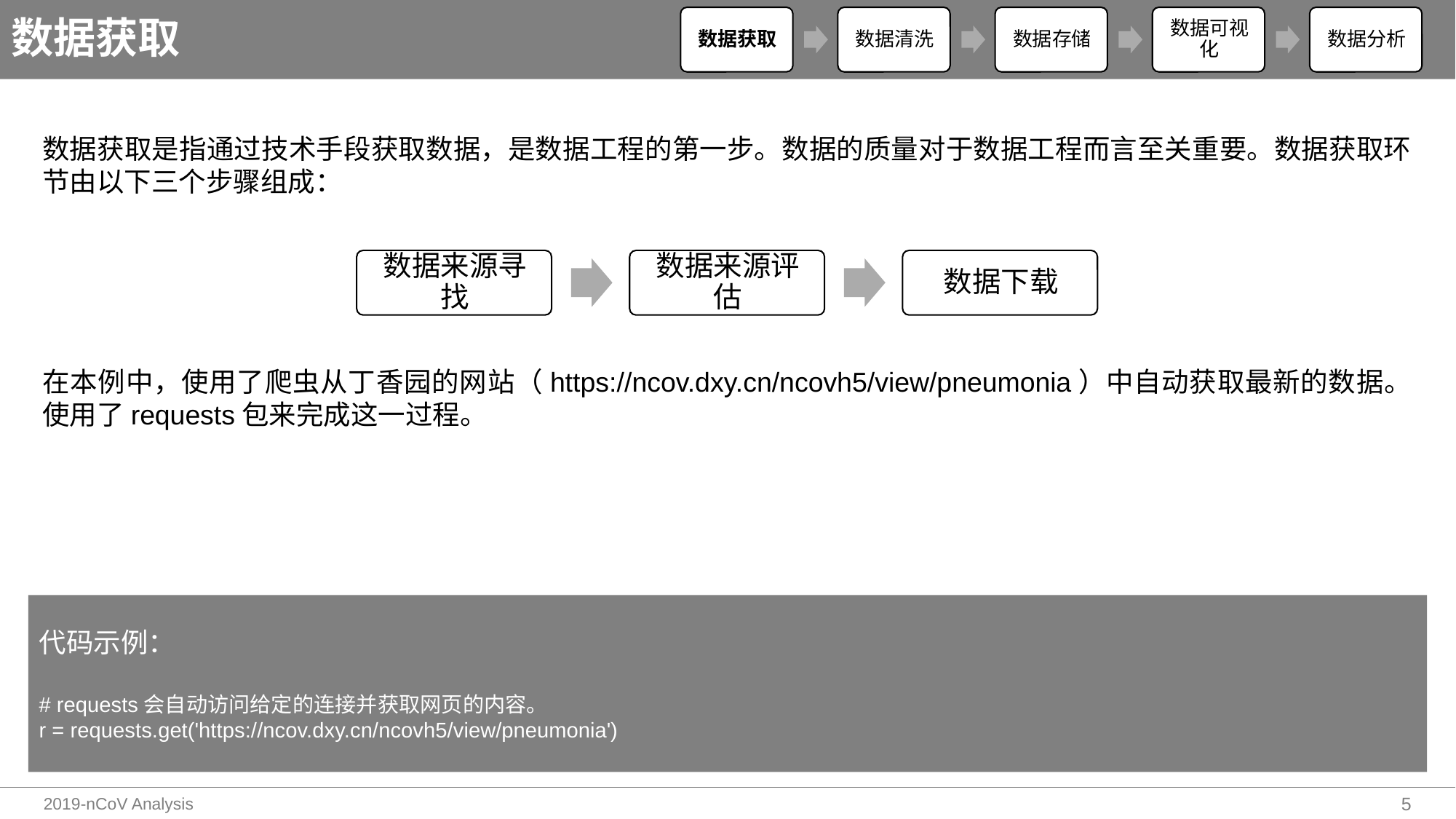

数据获取
数据获取

数据清洗

数据存储

数据可视化

数据分析
数据获取是指通过技术手段获取数据，是数据工程的第一步。数据的质量对于数据工程而言至关重要。数据获取环节由以下三个步骤组成：
数据来源寻找

数据来源评估

数据下载
在本例中，使用了爬虫从丁香园的网站（https://ncov.dxy.cn/ncovh5/view/pneumonia）中自动获取最新的数据。使用了requests包来完成这一过程。
代码示例：

# requests会自动访问给定的连接并获取网页的内容。
r = requests.get('https://ncov.dxy.cn/ncovh5/view/pneumonia')
5